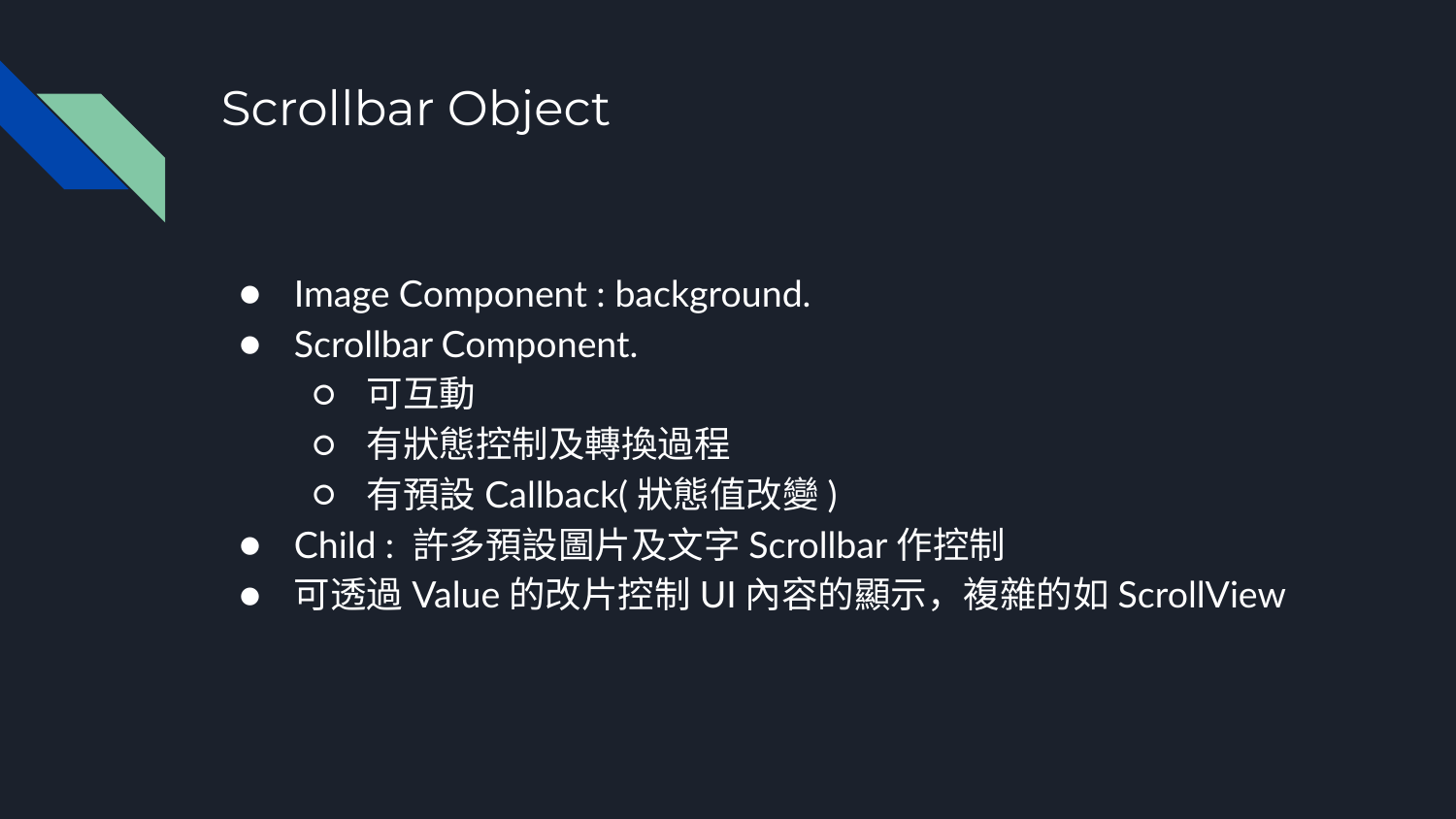

# Scrollbar Object
Image Component : background.
Scrollbar Component.
可互動
有狀態控制及轉換過程
有預設Callback(狀態值改變)
Child : 許多預設圖片及文字Scrollbar作控制
可透過Value的改片控制UI內容的顯示，複雜的如ScrollView